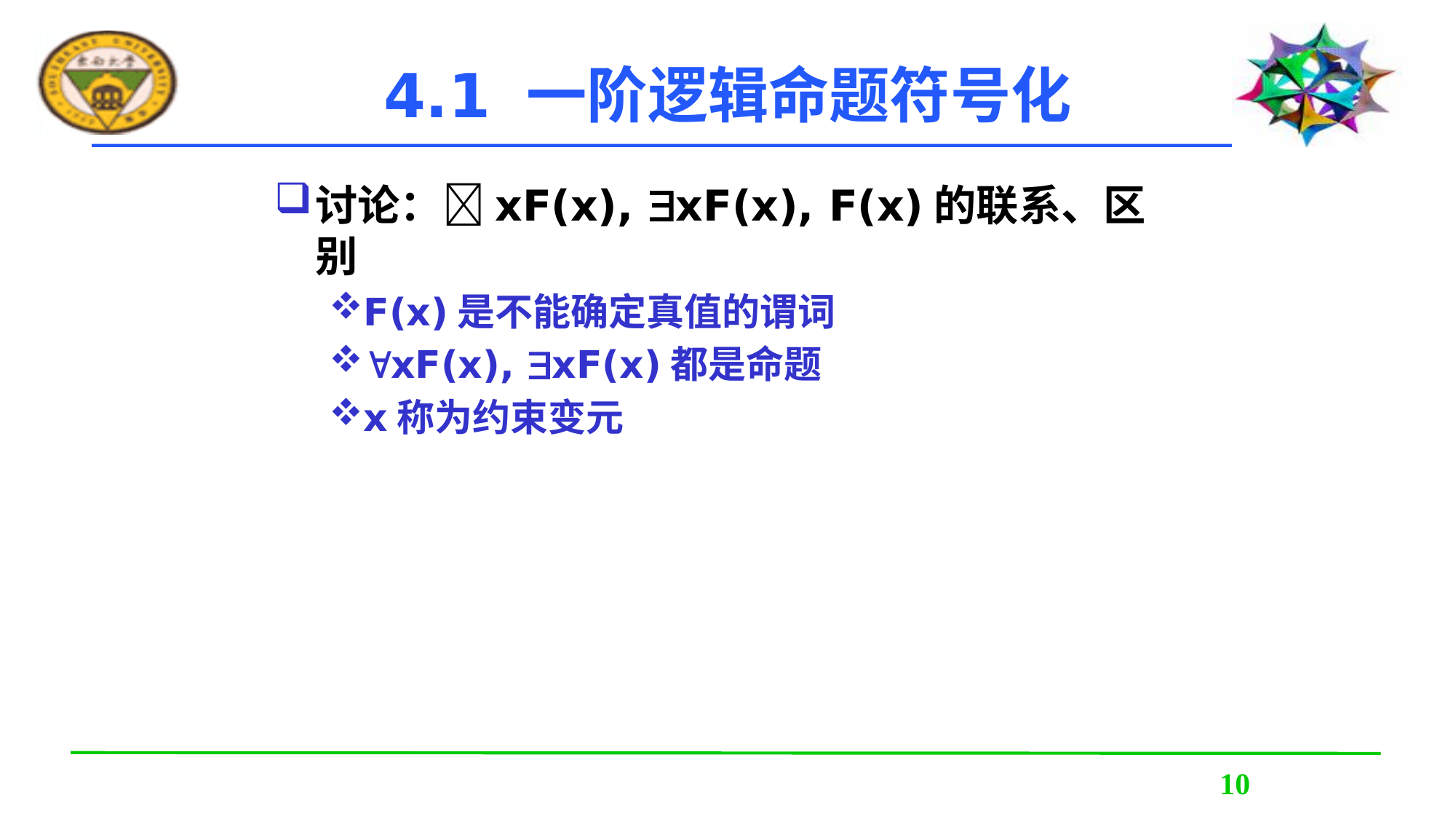

4.1 一阶逻辑命题符号化
讨论：∀xF(x), ∃xF(x), F(x)的联系、区别
F(x)是不能确定真值的谓词
∀xF(x), ∃xF(x)都是命题
x称为约束变元